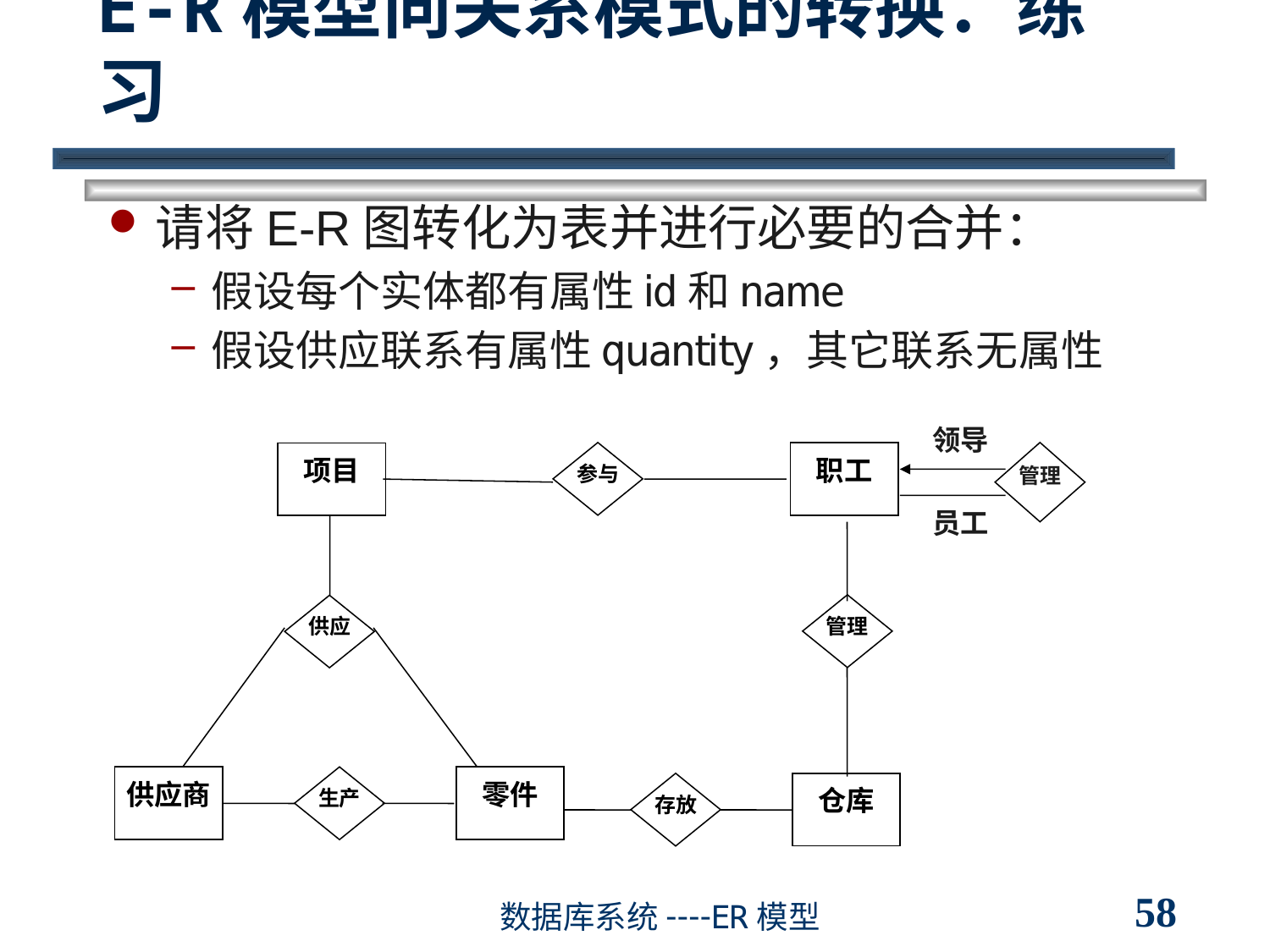

# E-R模型向关系模式的转换：练习
请将E-R图转化为表并进行必要的合并：
假设每个实体都有属性id和name
假设供应联系有属性quantity，其它联系无属性
领导
参与

职工
管理

项目

员工

管理

供应

供应商
生产

零件
存放

仓库

58
数据库系统----ER模型